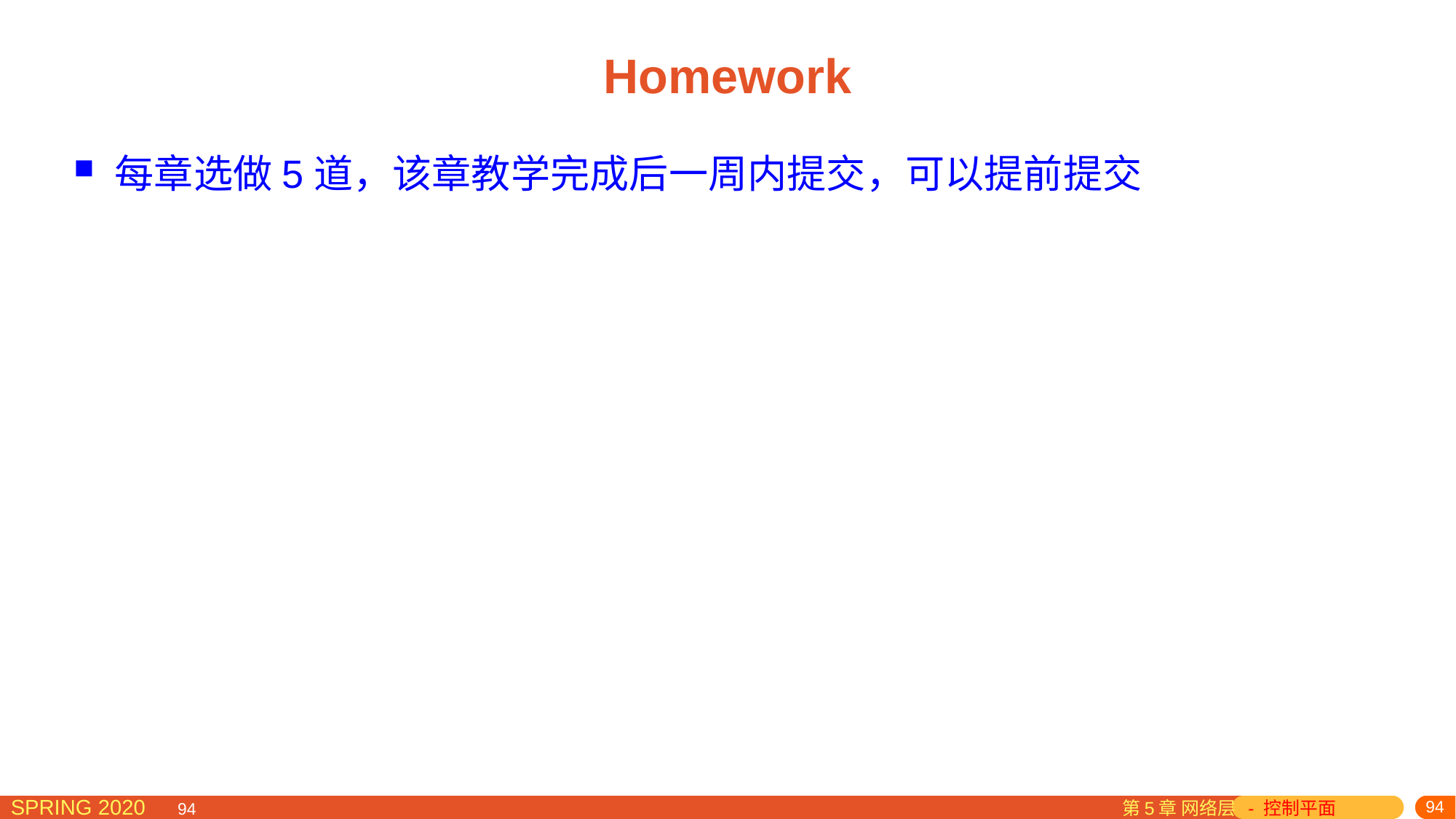

# Homework
每章选做5道，该章教学完成后一周内提交，可以提前提交

第5章 网络层  - 控制平面